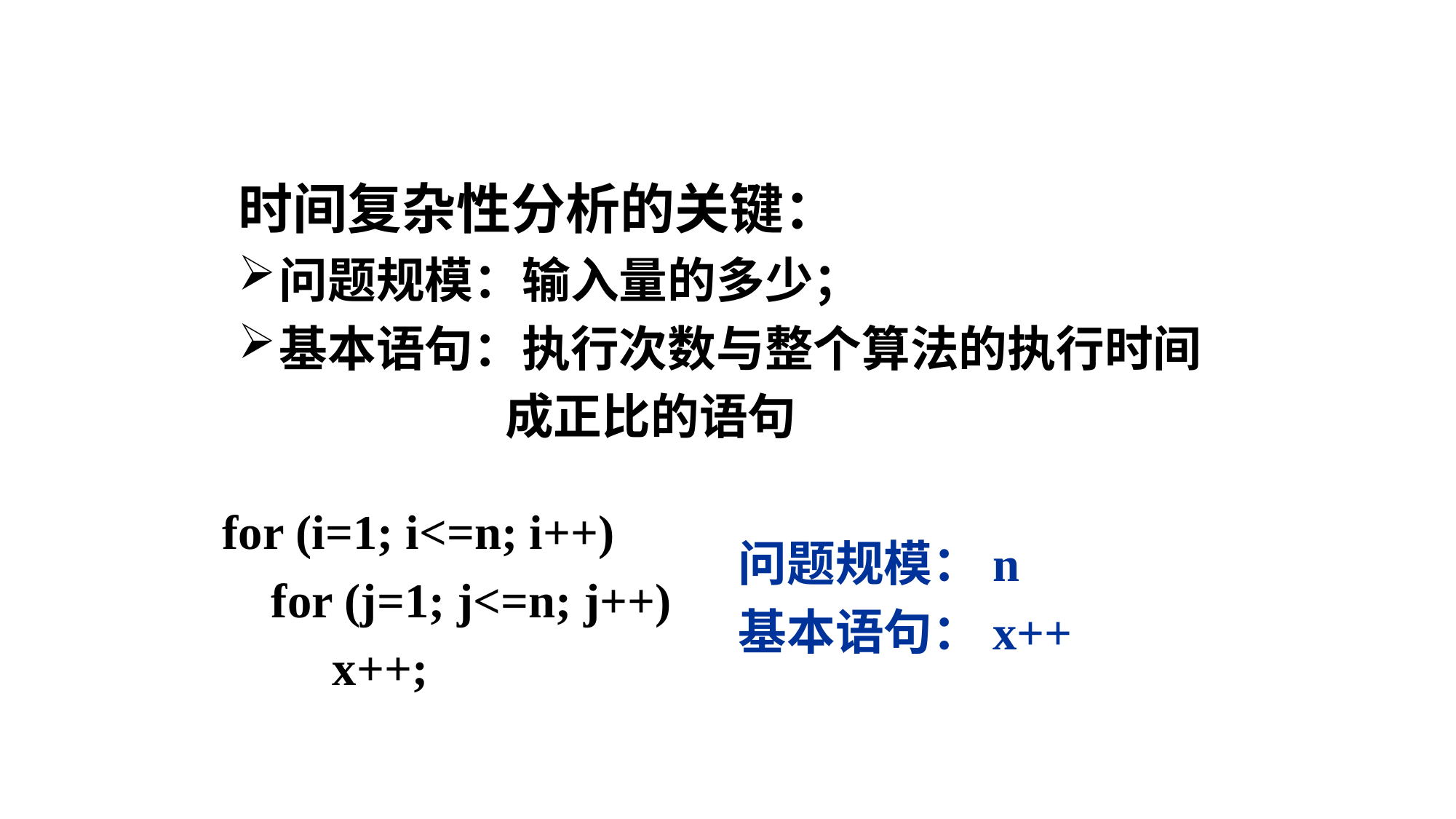

时间复杂性分析的关键：
问题规模：输入量的多少；
基本语句：执行次数与整个算法的执行时间
                       成正比的语句
for (i=1; i<=n; i++)
    for (j=1; j<=n; j++)
         x++;
问题规模：n
基本语句：x++